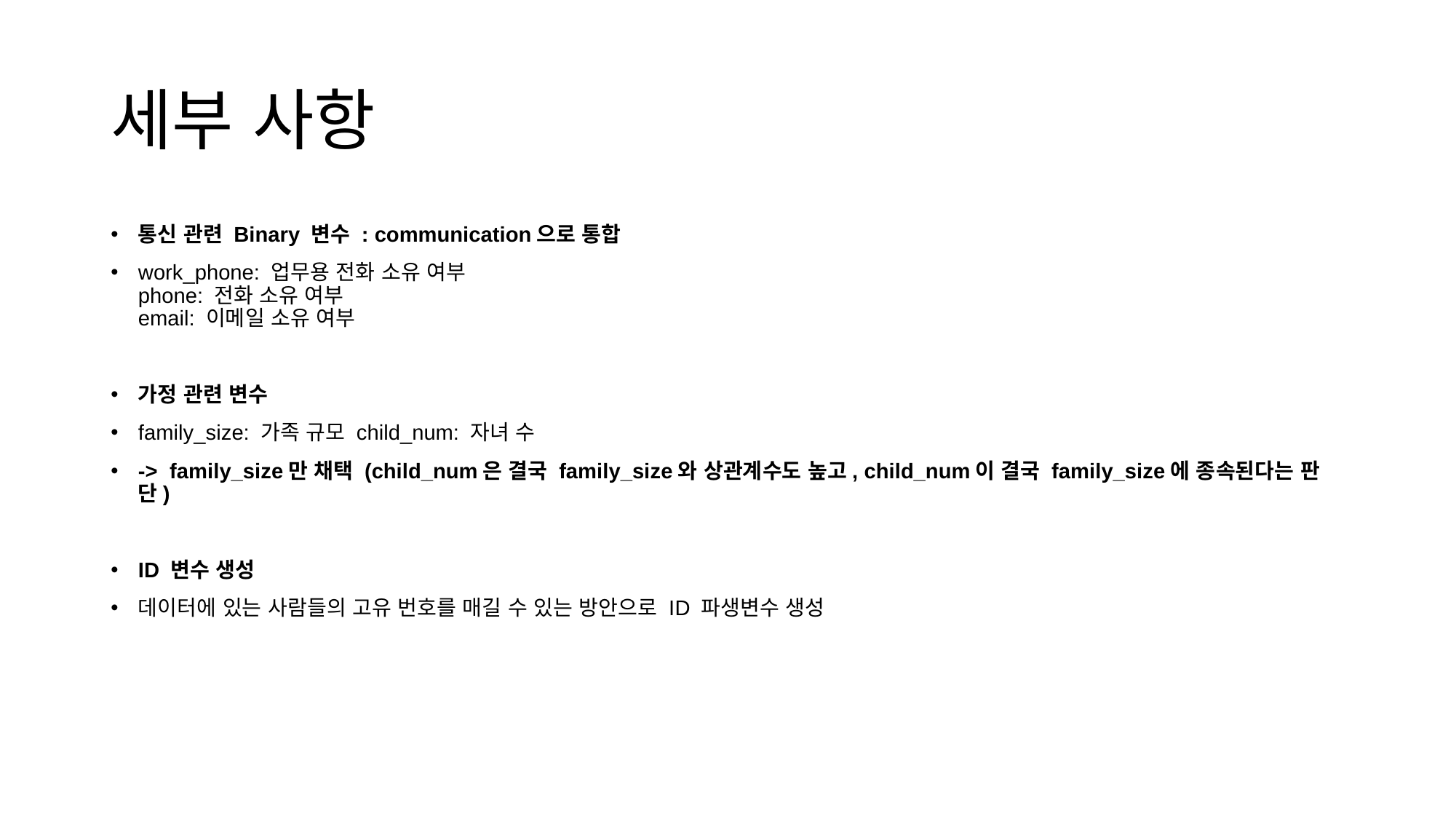

# 세부 사항
통신 관련 Binary 변수 : communication으로 통합
work_phone: 업무용 전화 소유 여부
phone: 전화 소유 여부
email: 이메일 소유 여부

가정 관련 변수
family_size: 가족 규모 child_num: 자녀 수
->  family_size만 채택 (child_num은 결국 family_size와 상관계수도 높고, child_num이 결국 family_size에 종속된다는 판단)

ID 변수 생성
데이터에 있는 사람들의 고유 번호를 매길 수 있는 방안으로 ID 파생변수 생성